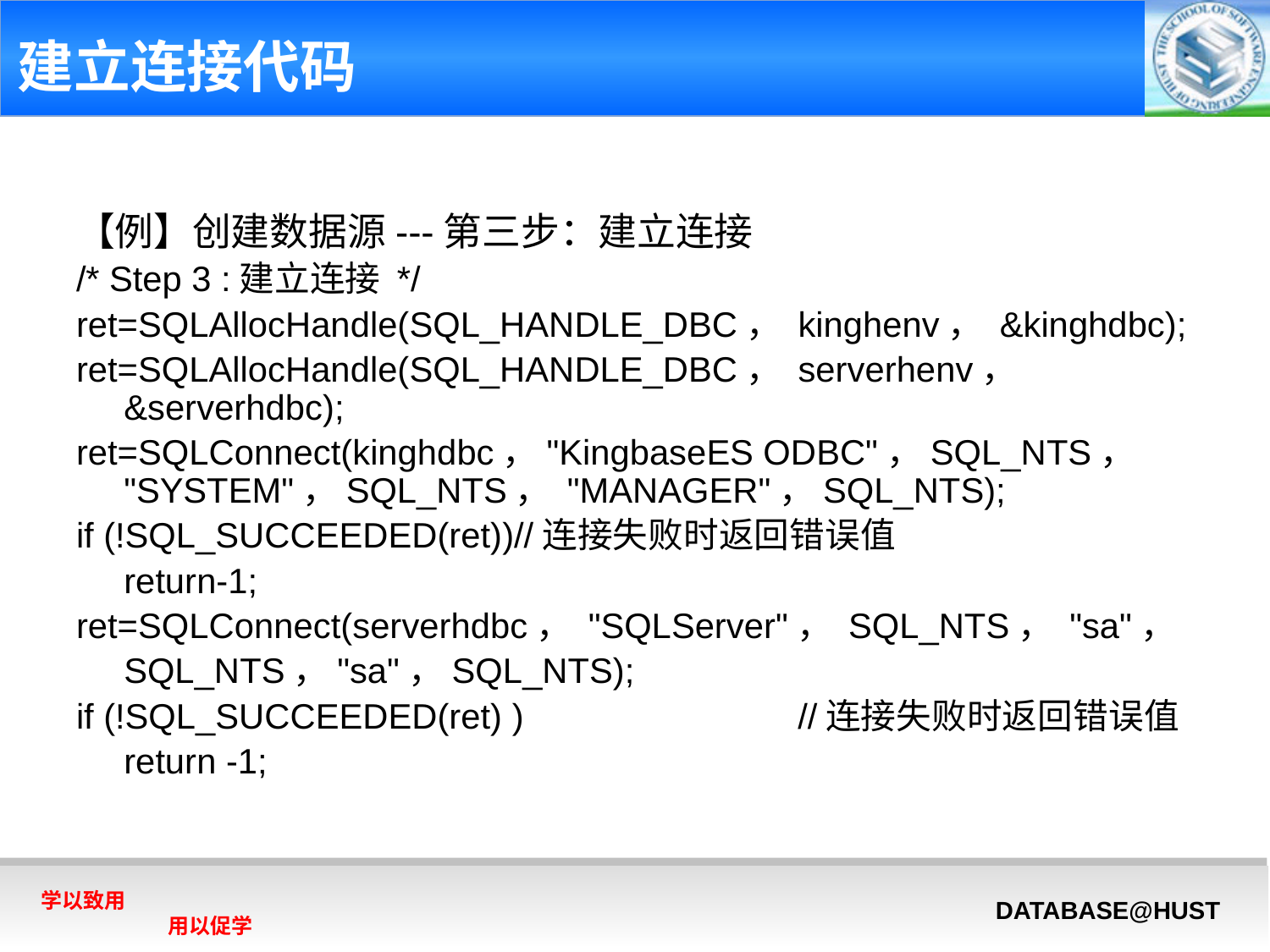

# 建立连接代码
【例】创建数据源---第三步：建立连接
/* Step 3 :建立连接 */
ret=SQLAllocHandle(SQL_HANDLE_DBC， kinghenv， &kinghdbc);
ret=SQLAllocHandle(SQL_HANDLE_DBC， serverhenv， &serverhdbc);
ret=SQLConnect(kinghdbc，"KingbaseES ODBC"，SQL_NTS， "SYSTEM"，SQL_NTS， "MANAGER"，SQL_NTS);
if (!SQL_SUCCEEDED(ret))//连接失败时返回错误值
	return-1;
ret=SQLConnect(serverhdbc， "SQLServer"， SQL_NTS， "sa"，
	SQL_NTS，"sa"，SQL_NTS);
if (!SQL_SUCCEEDED(ret) )		    //连接失败时返回错误值
	return -1;